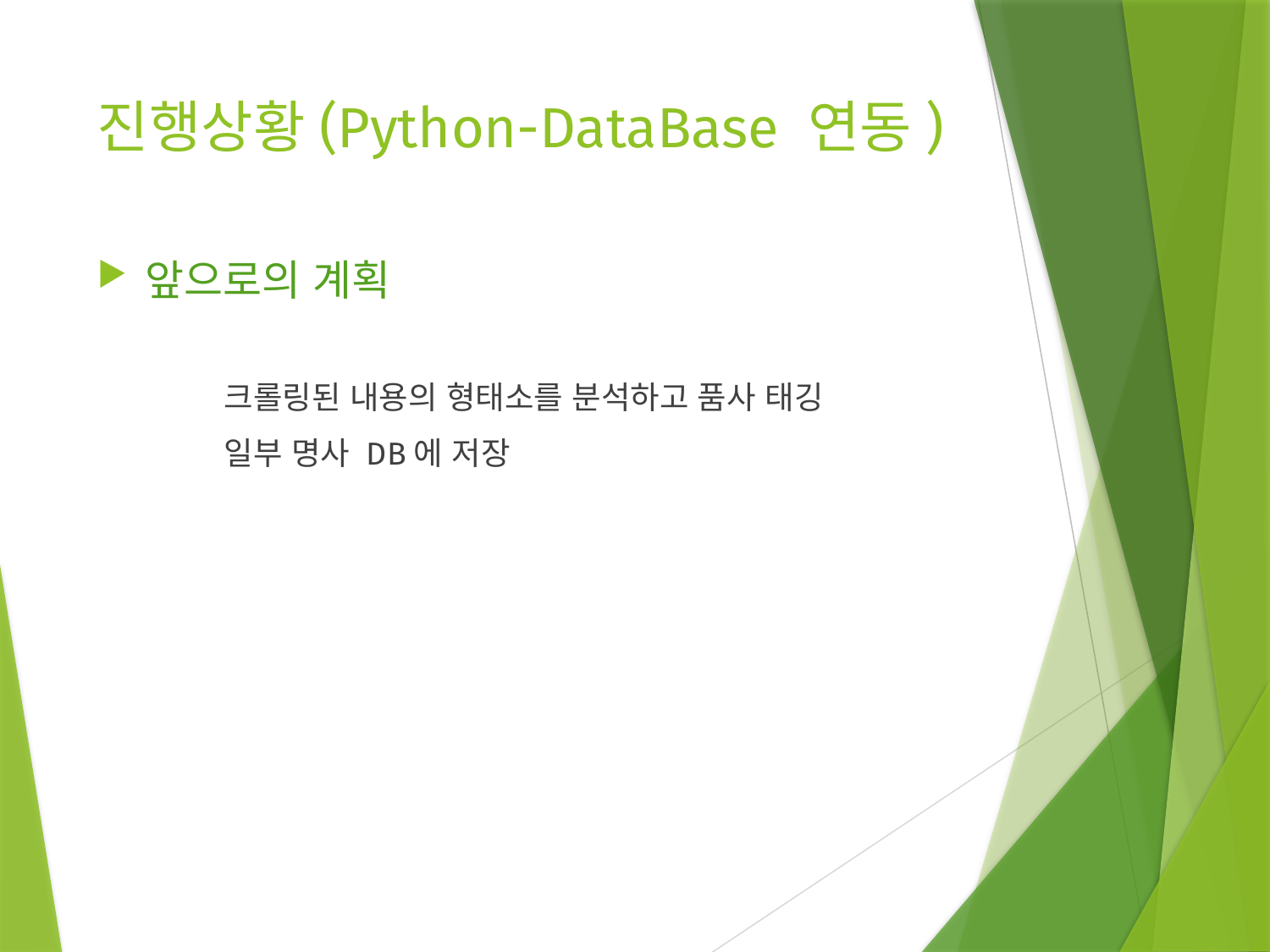

# 진행상황(Python-DataBase 연동)
앞으로의 계획

	크롤링된 내용의 형태소를 분석하고 품사 태깅
	일부 명사 DB에 저장